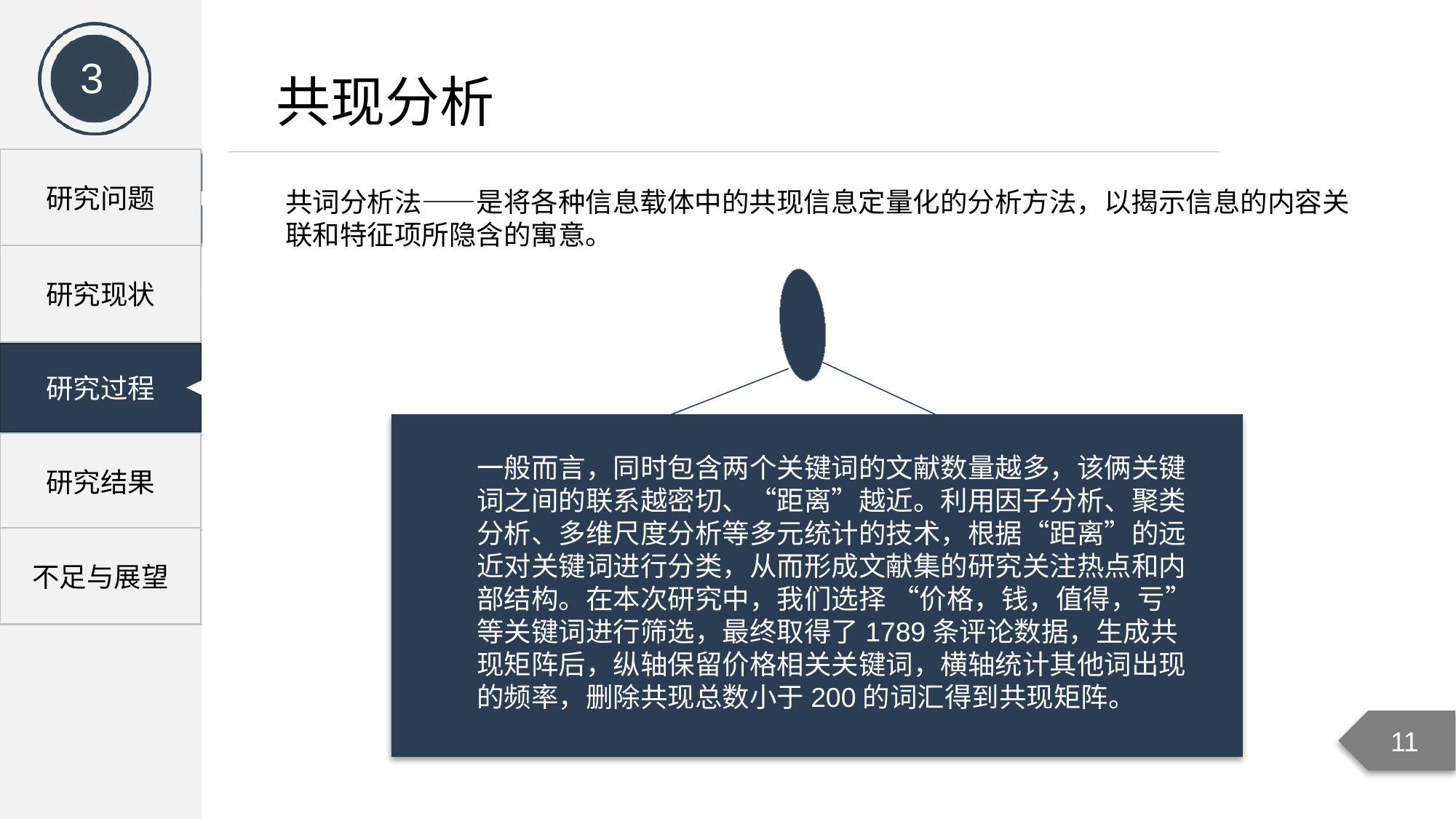

3
3
1
3
共现分析
研究问题
研究问题
研究问题
研究背景

共词分析法——是将各种信息载体中的共现信息定量化的分析方法，以揭示信息的内容关联和特征项所隐含的寓意。

文献综述
文献综述
研究现状
研究现状
研究现状

研究过程
研究过程
研究设计

研究设计

研究过程

结果分析
结果分析
研究结果
研究结果
研究结果
一般而言，同时包含两个关键词的文献数量越多，该俩关键词之间的联系越密切、“距离”越近。利用因子分析、聚类分析、多维尺度分析等多元统计的技术，根据“距离”的远近对关键词进行分类，从而形成文献集的研究关注热点和内部结构。在本次研究中，我们选择 “价格，钱，值得，亏”等关键词进行筛选，最终取得了1789条评论数据，生成共现矩阵后，纵轴保留价格相关关键词，横轴统计其他词出现的频率，删除共现总数小于200的词汇得到共现矩阵。
总结及启示
总结及启示
不足与展望
不足与展望
不足与展望